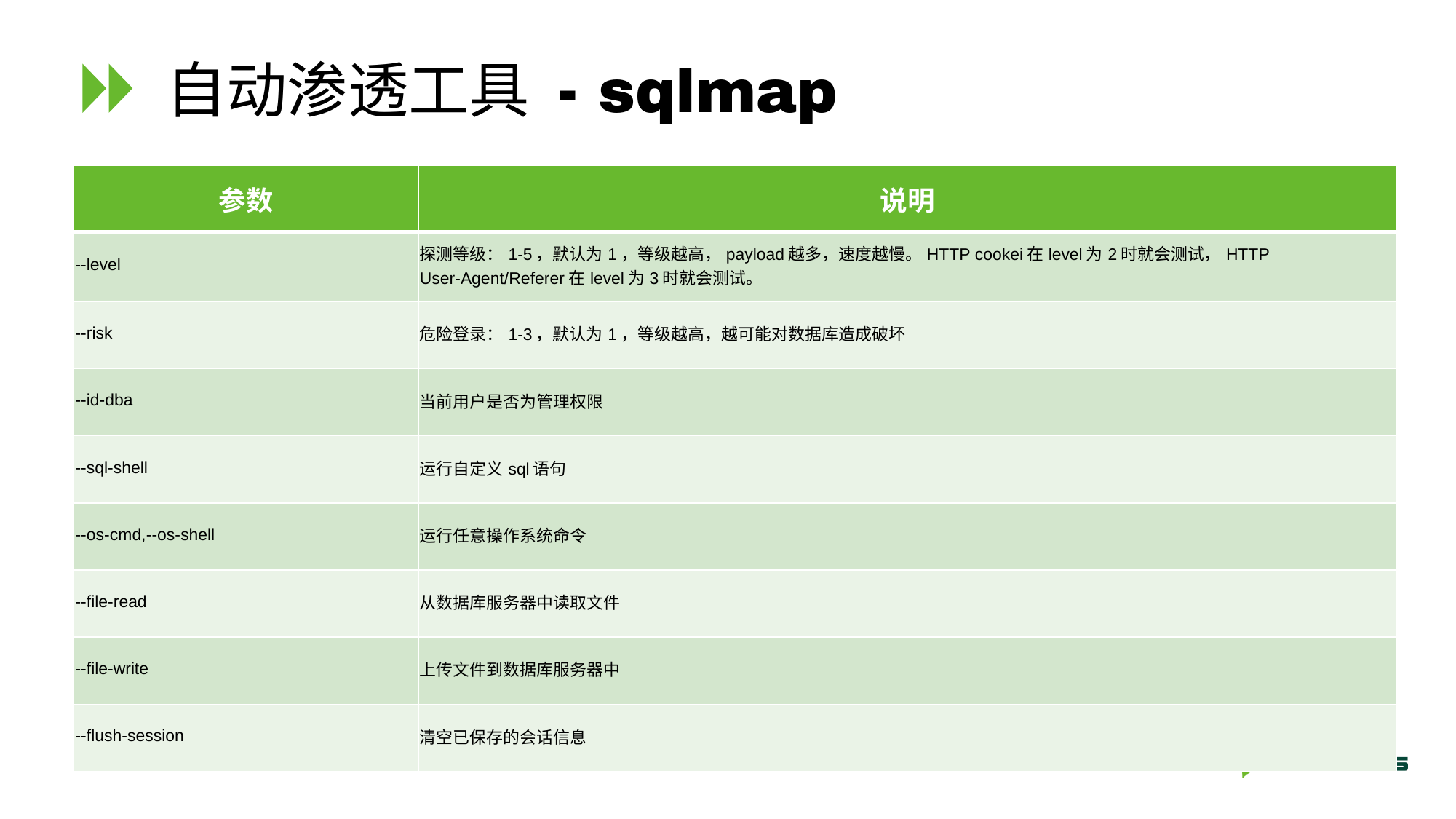

# 自动渗透工具 - sqlmap
| 参数 | 说明 |
| --- | --- |
| --level | 探测等级：1-5，默认为1，等级越高，payload越多，速度越慢。HTTP cookei在level为2时就会测试，HTTP User-Agent/Referer在level为3时就会测试。 |
| --risk | 危险登录：1-3，默认为1，等级越高，越可能对数据库造成破坏 |
| --id-dba | 当前用户是否为管理权限 |
| --sql-shell | 运行自定义sql语句 |
| --os-cmd,--os-shell | 运行任意操作系统命令 |
| --file-read | 从数据库服务器中读取文件 |
| --file-write | 上传文件到数据库服务器中 |
| --flush-session | 清空已保存的会话信息 |